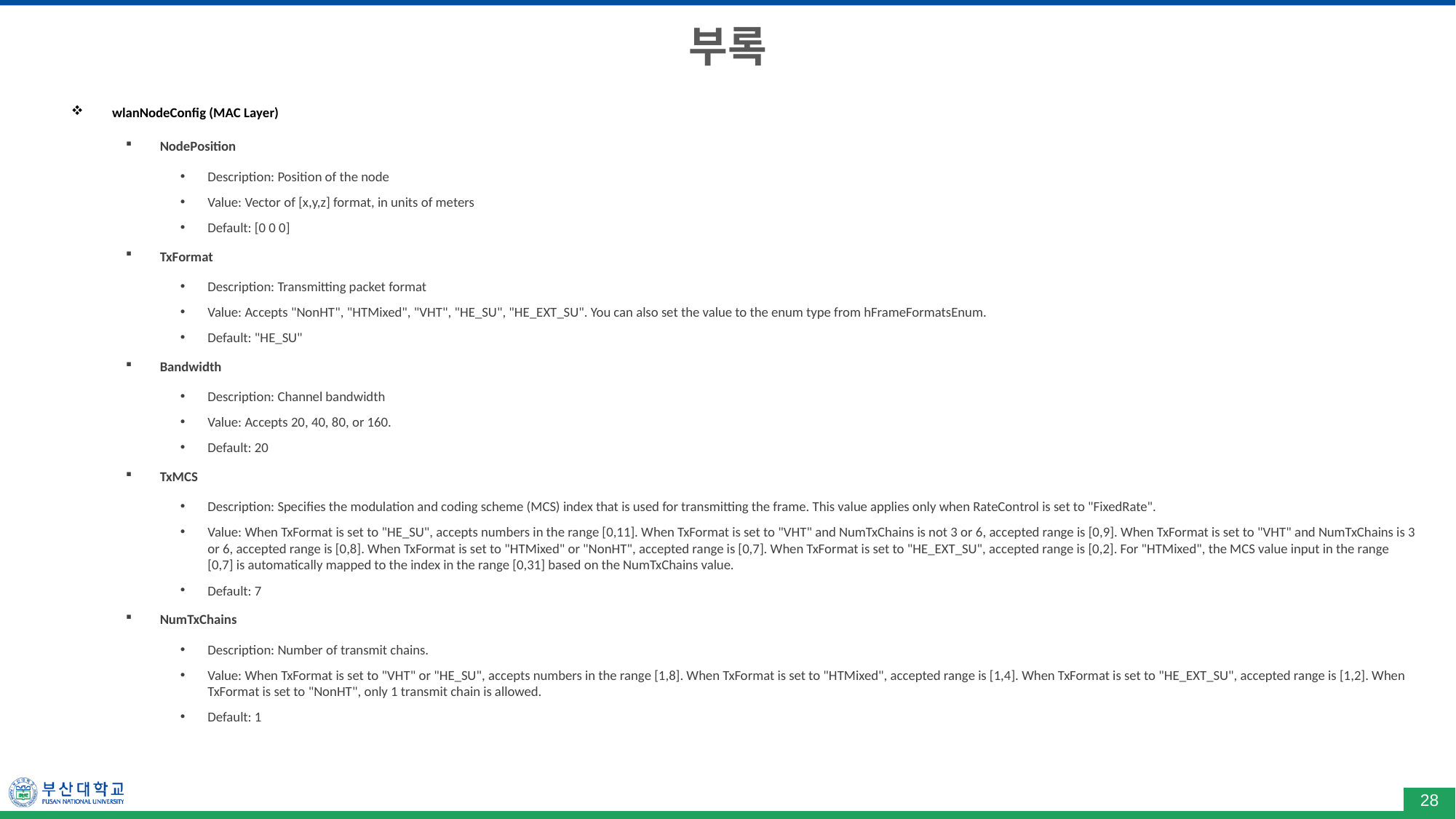

# 부록
wlanNodeConfig (MAC Layer)
NodePosition
Description: Position of the node
Value: Vector of [x,y,z] format, in units of meters
Default: [0 0 0]
TxFormat
Description: Transmitting packet format
Value: Accepts "NonHT", "HTMixed", "VHT", "HE_SU", "HE_EXT_SU". You can also set the value to the enum type from hFrameFormatsEnum.
Default: "HE_SU"
Bandwidth
Description: Channel bandwidth
Value: Accepts 20, 40, 80, or 160.
Default: 20
TxMCS
Description: Specifies the modulation and coding scheme (MCS) index that is used for transmitting the frame. This value applies only when RateControl is set to "FixedRate".
Value: When TxFormat is set to "HE_SU", accepts numbers in the range [0,11]. When TxFormat is set to "VHT" and NumTxChains is not 3 or 6, accepted range is [0,9]. When TxFormat is set to "VHT" and NumTxChains is 3 or 6, accepted range is [0,8]. When TxFormat is set to "HTMixed" or "NonHT", accepted range is [0,7]. When TxFormat is set to "HE_EXT_SU", accepted range is [0,2]. For "HTMixed", the MCS value input in the range  [0,7] is automatically mapped to the index in the range [0,31] based on the NumTxChains value.
Default: 7
NumTxChains
Description: Number of transmit chains.
Value: When TxFormat is set to "VHT" or "HE_SU", accepts numbers in the range [1,8]. When TxFormat is set to "HTMixed", accepted range is [1,4]. When TxFormat is set to "HE_EXT_SU", accepted range is [1,2]. When TxFormat is set to "NonHT", only 1 transmit chain is allowed.
Default: 1
28